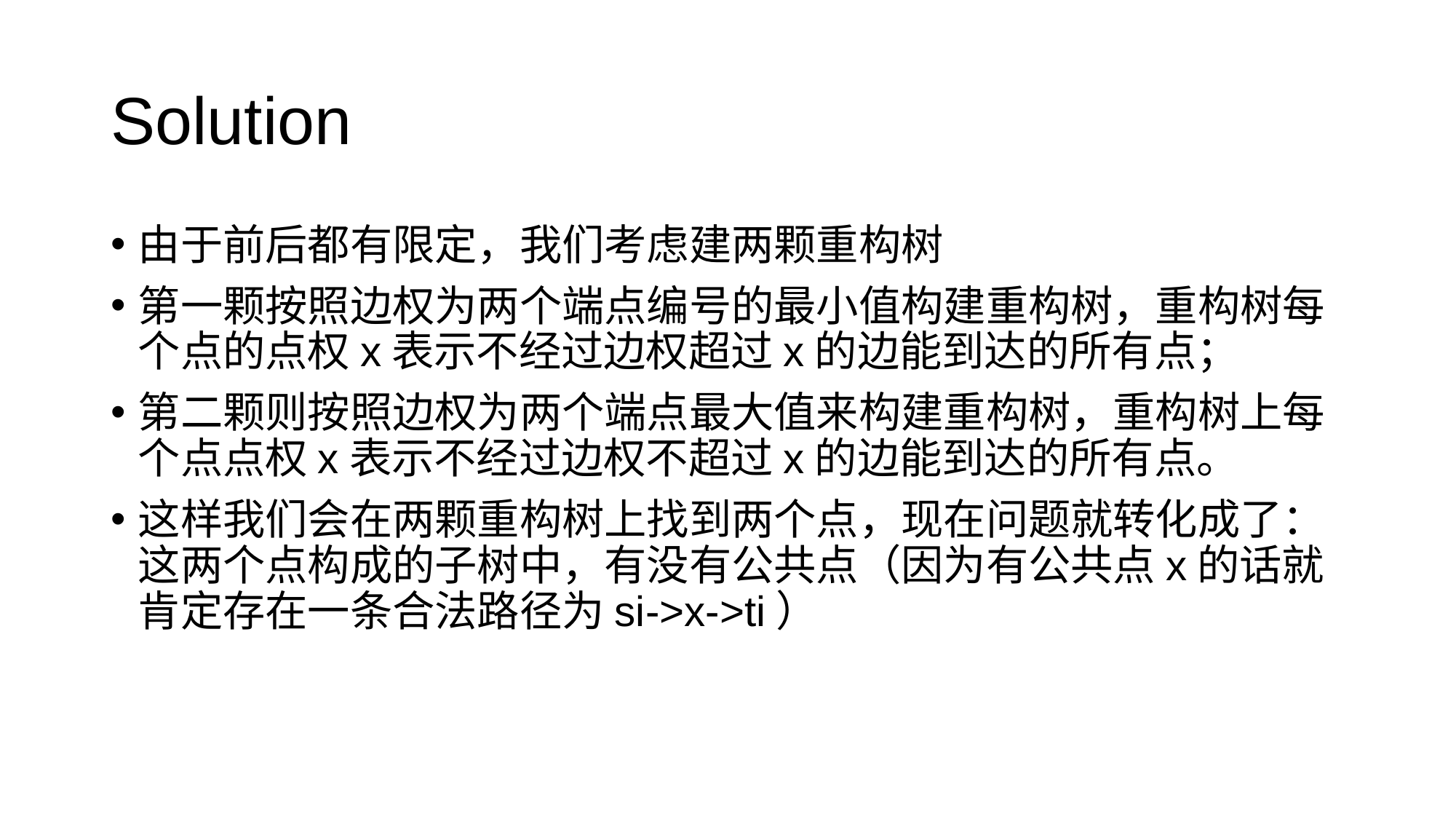

# Solution
由于前后都有限定，我们考虑建两颗重构树
第一颗按照边权为两个端点编号的最小值构建重构树，重构树每个点的点权x表示不经过边权超过x的边能到达的所有点；
第二颗则按照边权为两个端点最大值来构建重构树，重构树上每个点点权x表示不经过边权不超过x的边能到达的所有点。
这样我们会在两颗重构树上找到两个点，现在问题就转化成了：这两个点构成的子树中，有没有公共点（因为有公共点x的话就肯定存在一条合法路径为si->x->ti）